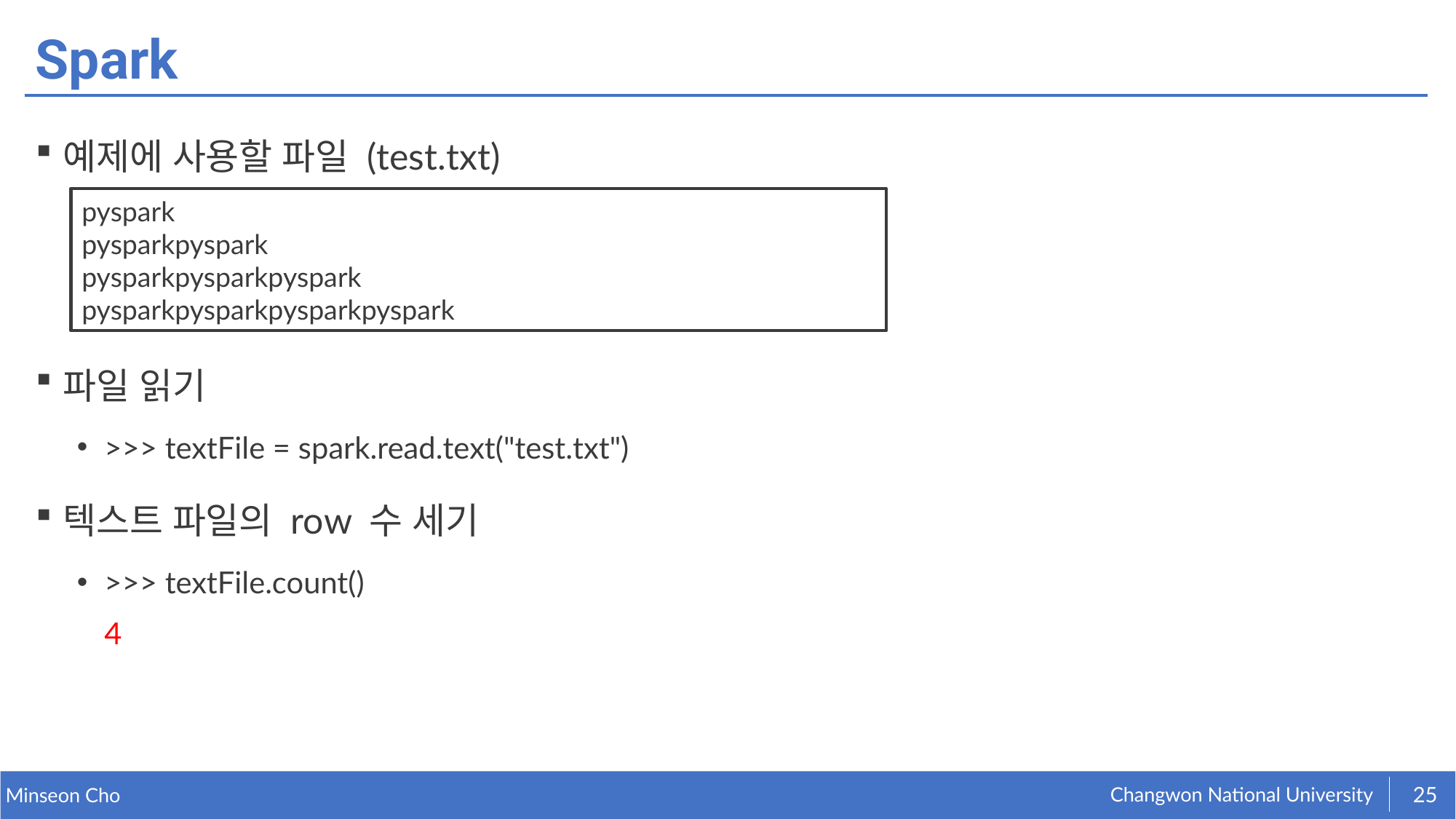

# Spark
예제에 사용할 파일 (test.txt)

파일 읽기
>>> textFile = spark.read.text("test.txt")
텍스트 파일의 row 수 세기
>>> textFile.count()
4
pyspark
pysparkpyspark
pysparkpysparkpyspark
pysparkpysparkpysparkpyspark
25